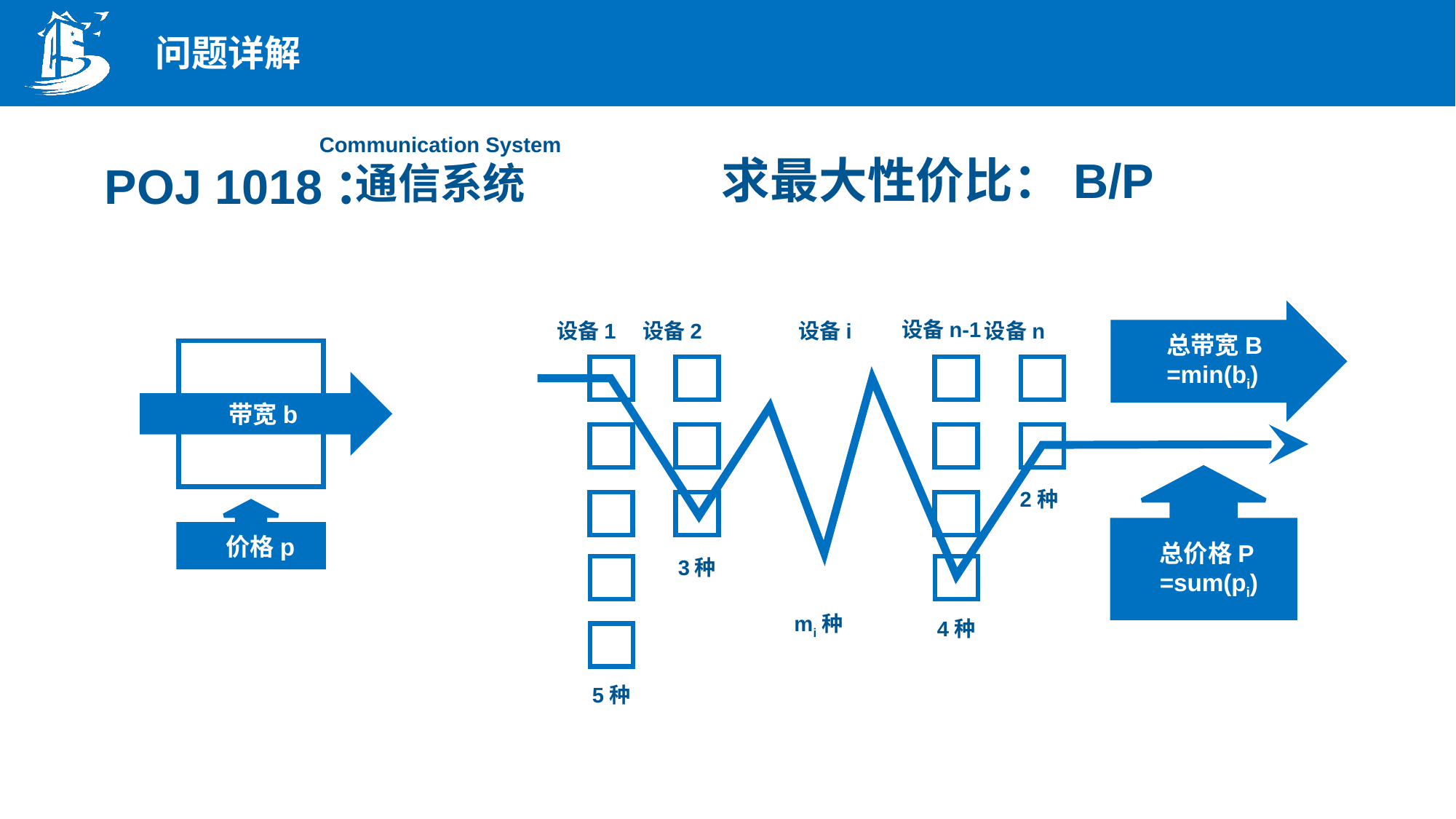

问题详解
Communication System
通信系统
POJ 1018：
求最大性价比：B/P
总带宽B
=min(bi)
设备n-1
设备1
设备2
设备i
设备n

总价格P
=sum(pi)
2种

3种

mi种
4种

5种
     带宽b

价格p